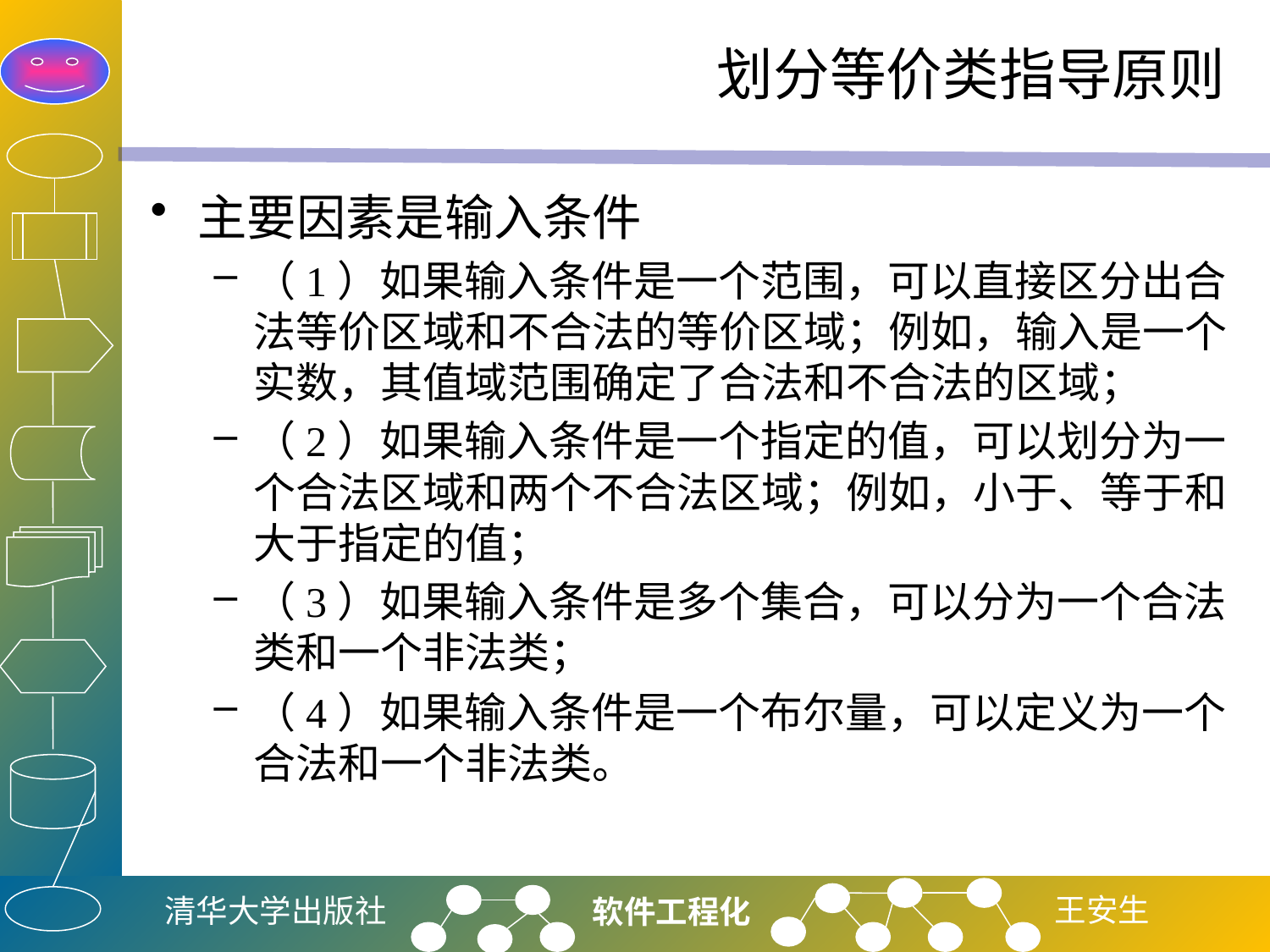

# 划分等价类指导原则
主要因素是输入条件
（1）如果输入条件是一个范围，可以直接区分出合法等价区域和不合法的等价区域；例如，输入是一个实数，其值域范围确定了合法和不合法的区域；
（2）如果输入条件是一个指定的值，可以划分为一个合法区域和两个不合法区域；例如，小于、等于和大于指定的值；
（3）如果输入条件是多个集合，可以分为一个合法类和一个非法类；
（4）如果输入条件是一个布尔量，可以定义为一个合法和一个非法类。